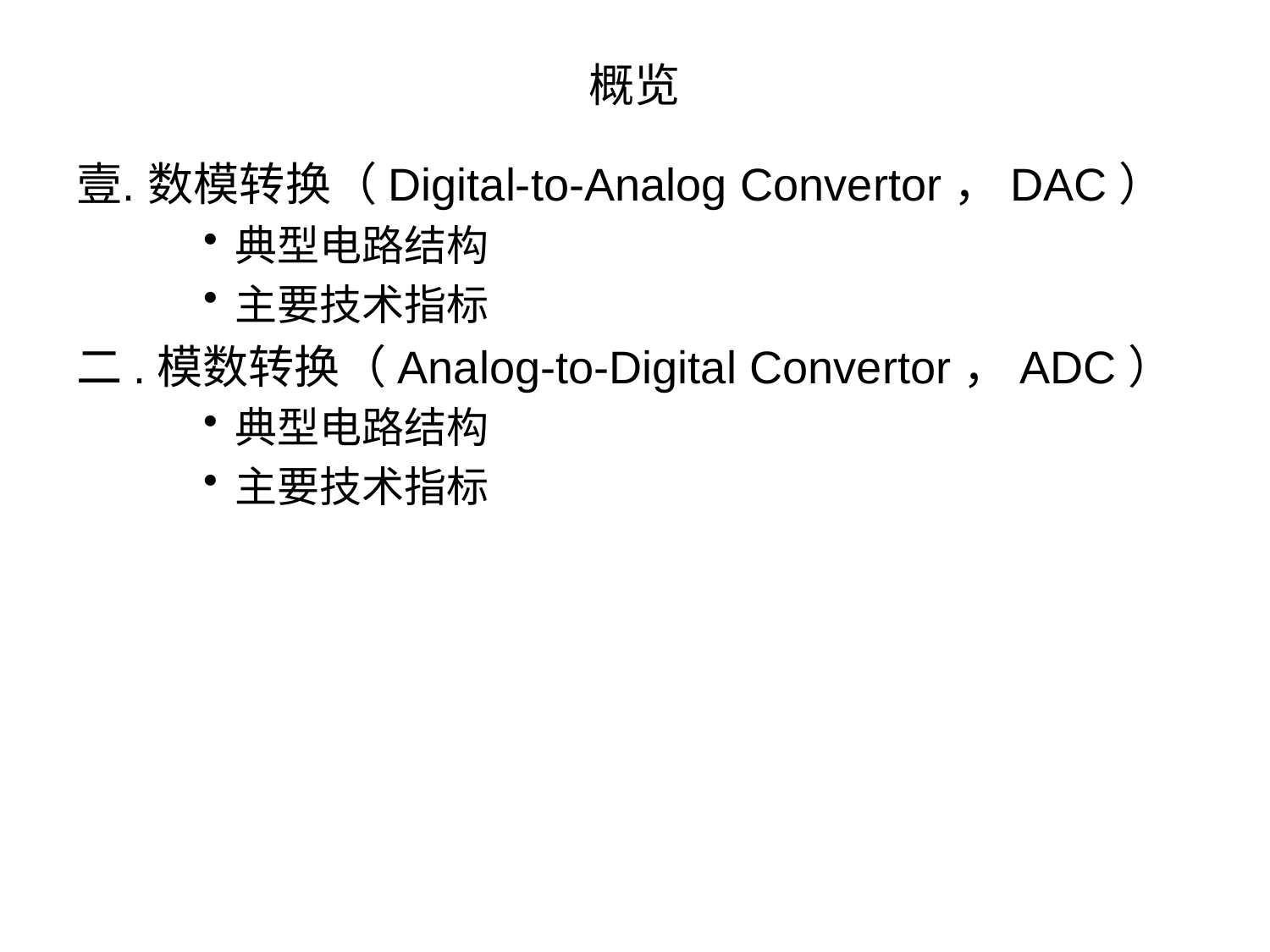

# 概览
数模转换（Digital-to-Analog Convertor，DAC）
典型电路结构
主要技术指标
二.模数转换（Analog-to-Digital Convertor，ADC）
典型电路结构
主要技术指标

2